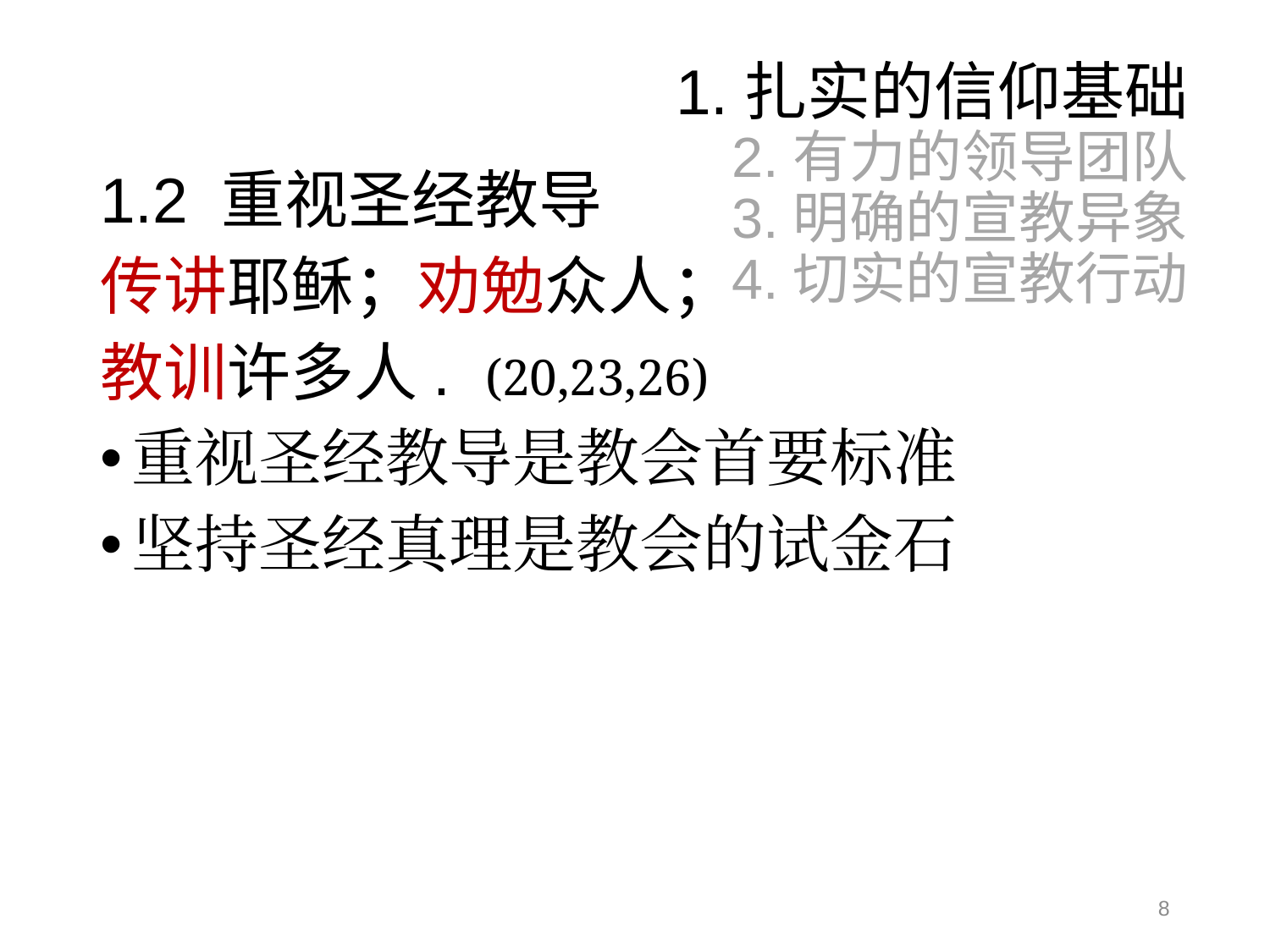

# 1.扎实的信仰基础 2.有力的领导团队 3.明确的宣教异象 4.切实的宣教行动
1.2 重视圣经教导
传讲耶稣；劝勉众人；
教训许多人.  (20,23,26)
重视圣经教导是教会首要标准
坚持圣经真理是教会的试金石
8